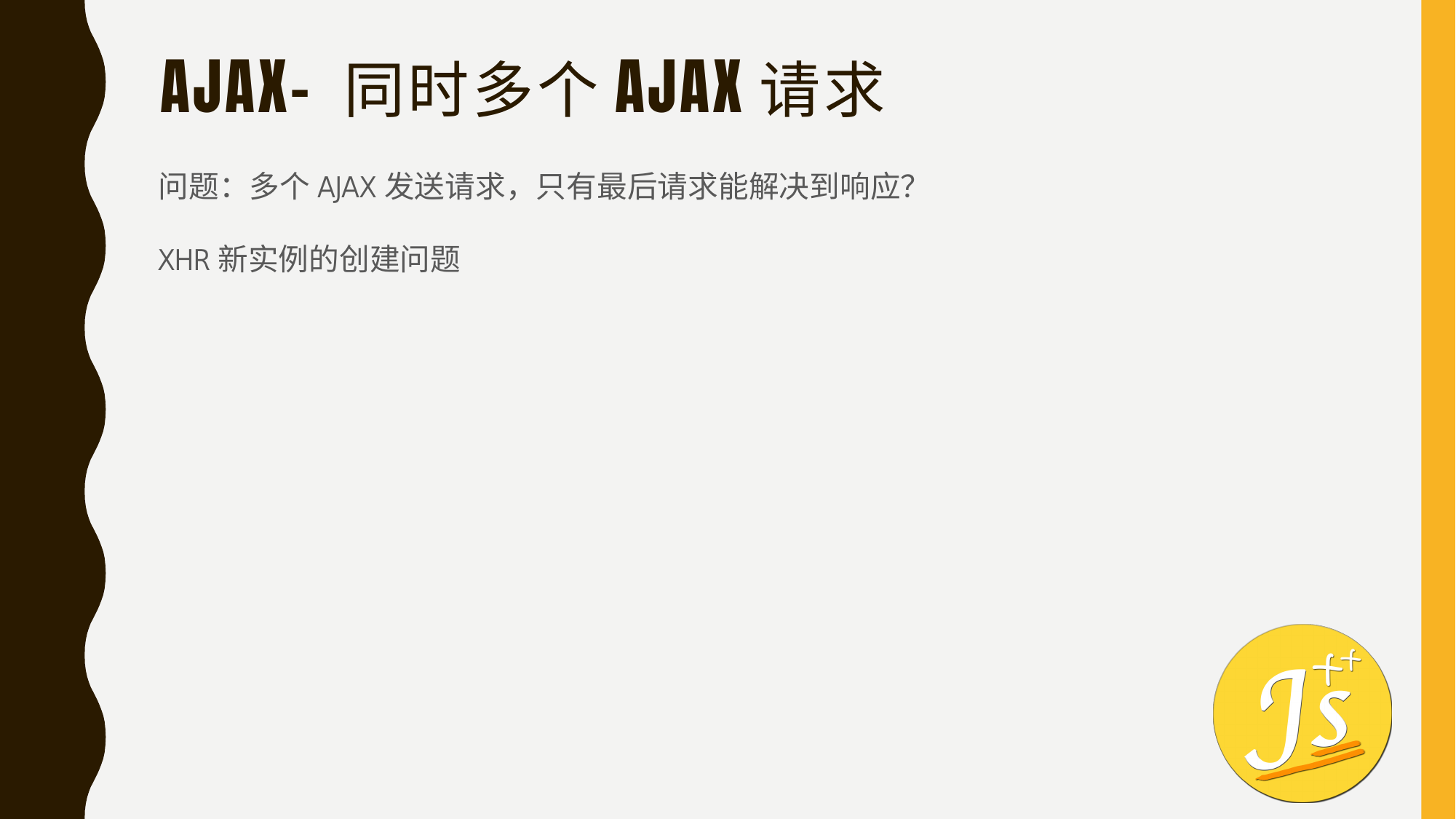

# AJAX- 同时多个AJAX请求
问题：多个AJAX发送请求，只有最后请求能解决到响应？

XHR新实例的创建问题